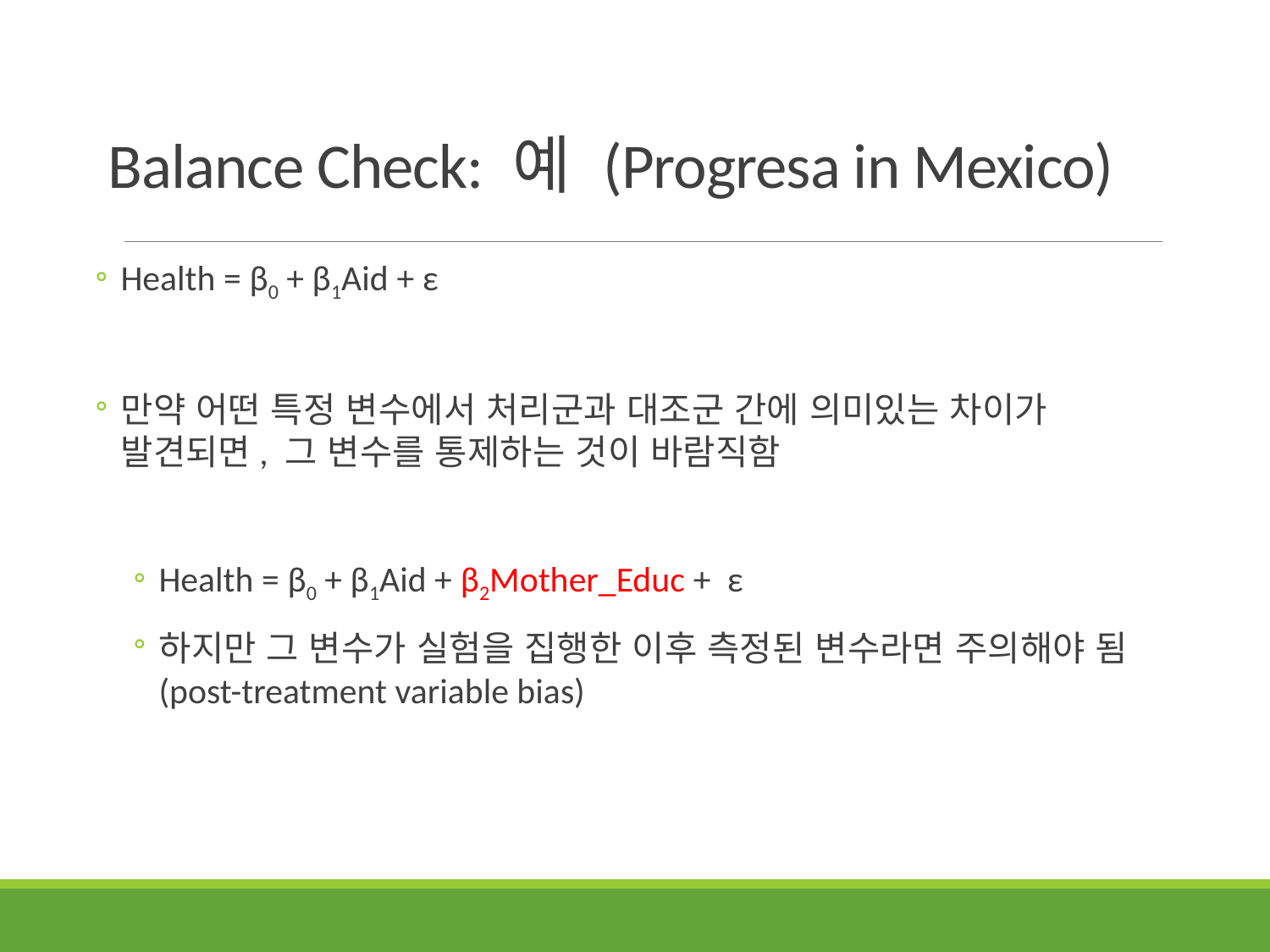

# Balance Check: 예 (Progresa in Mexico)
Health = β0 + β1Aid + ε

만약 어떤 특정 변수에서 처리군과 대조군 간에 의미있는 차이가 발견되면, 그 변수를 통제하는 것이 바람직함

Health = β0 + β1Aid + β2Mother_Educ +  ε
하지만 그 변수가 실험을 집행한 이후 측정된 변수라면 주의해야 됨 (post-treatment variable bias)